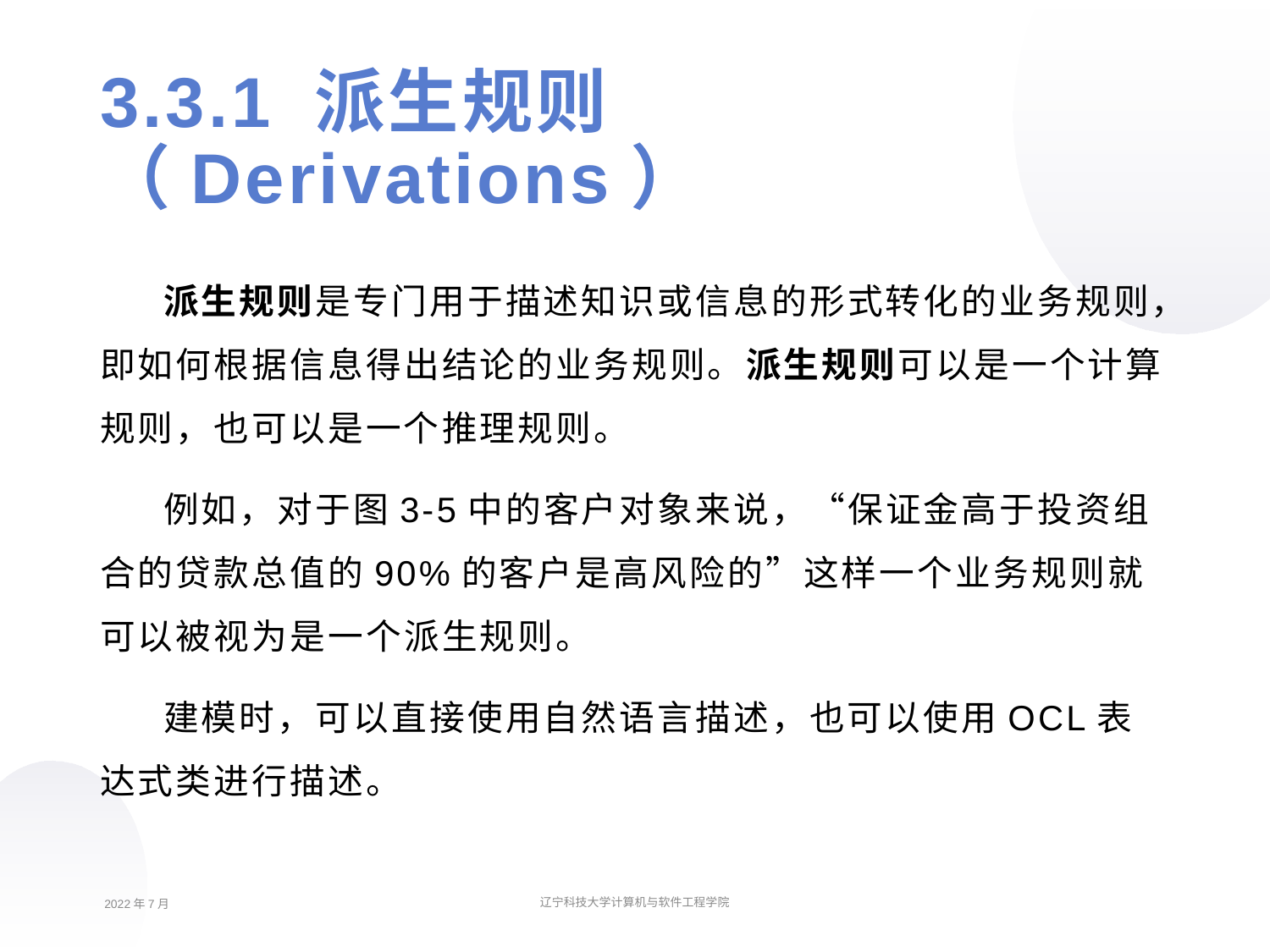

3.3.1 派生规则（Derivations）
派生规则是专门用于描述知识或信息的形式转化的业务规则，即如何根据信息得出结论的业务规则。派生规则可以是一个计算规则，也可以是一个推理规则。
例如，对于图3-5中的客户对象来说，“保证金高于投资组合的贷款总值的90%的客户是高风险的”这样一个业务规则就可以被视为是一个派生规则。
建模时，可以直接使用自然语言描述，也可以使用OCL表达式类进行描述。

2022年7月
辽宁科技大学计算机与软件工程学院
82